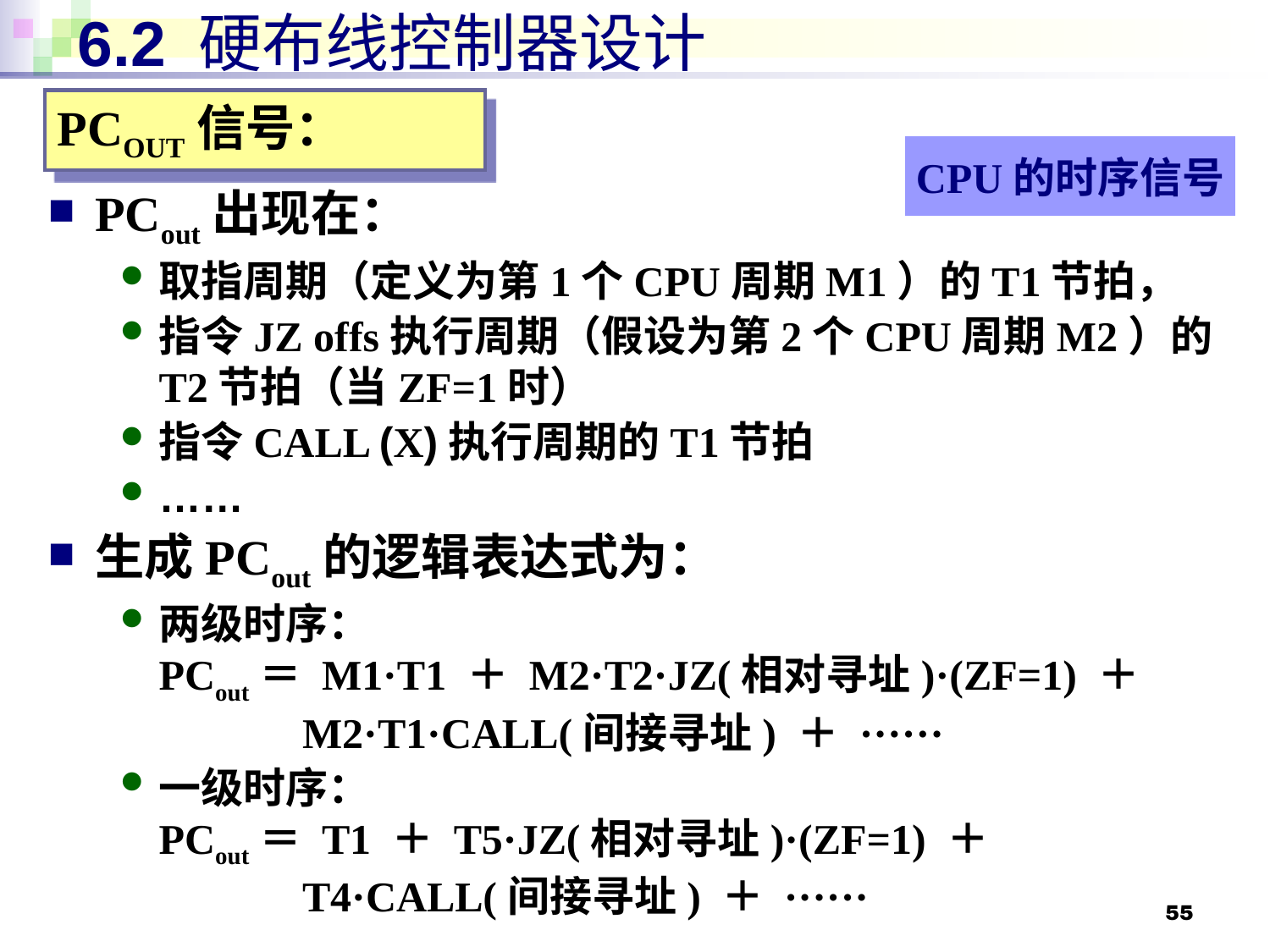

# 6.2 硬布线控制器设计
PCOUT信号：
CPU的时序信号
PCout出现在：
取指周期（定义为第1个CPU周期M1）的T1节拍，
指令JZ offs执行周期（假设为第2个CPU周期M2）的T2节拍（当ZF=1时）
指令CALL (X)执行周期的T1节拍
……
生成PCout的逻辑表达式为：
两级时序：
PCout＝ M1·T1 ＋ M2·T2·JZ(相对寻址)·(ZF=1) ＋
              M2·T1·CALL(间接寻址) ＋ ······
一级时序：
PCout＝ T1 ＋ T5·JZ(相对寻址)·(ZF=1) ＋
              T4·CALL(间接寻址) ＋ ······
55